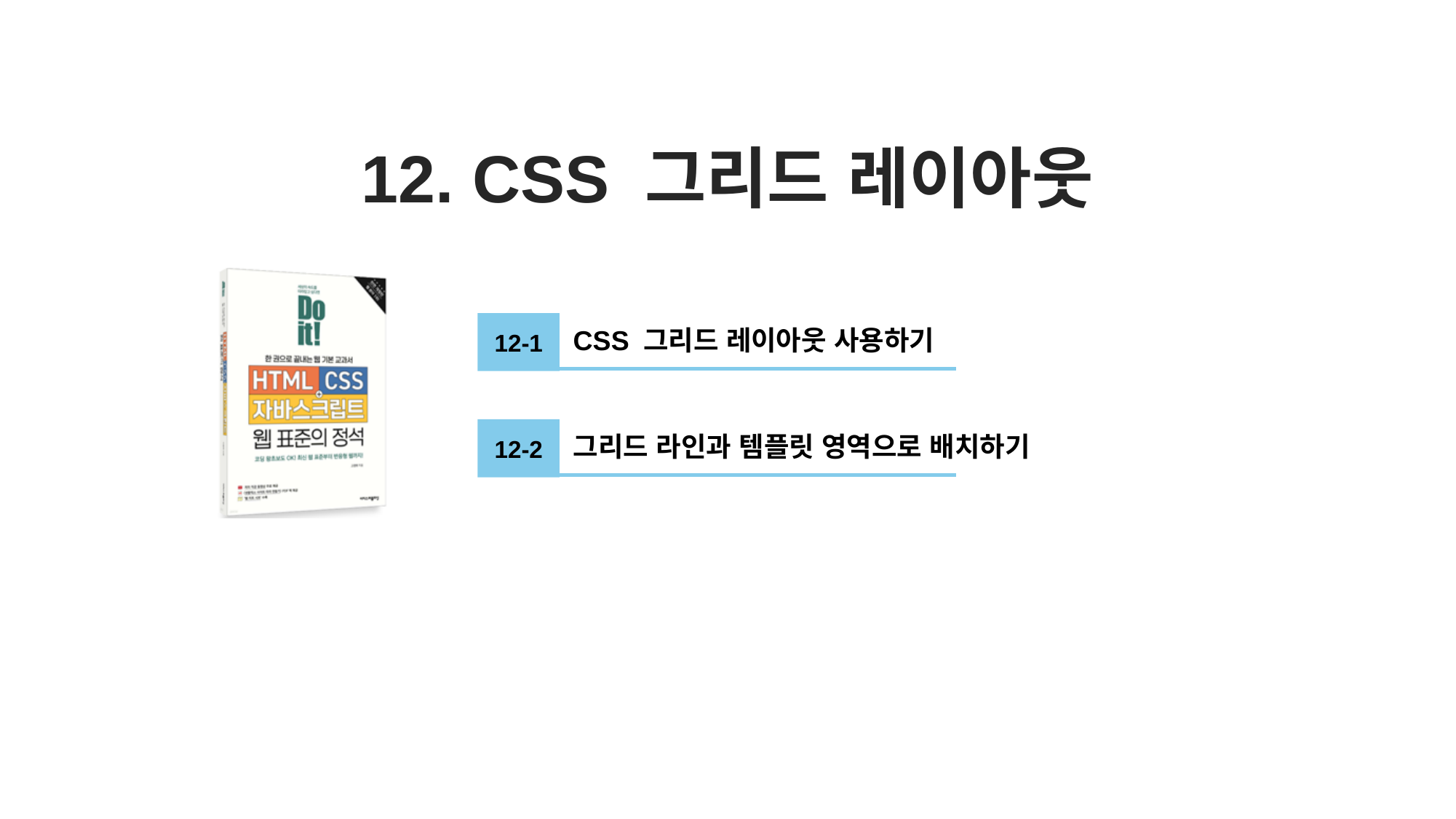

# 12. CSS 그리드 레이아웃
12-1
CSS 그리드 레이아웃 사용하기
12-2
그리드 라인과 템플릿 영역으로 배치하기